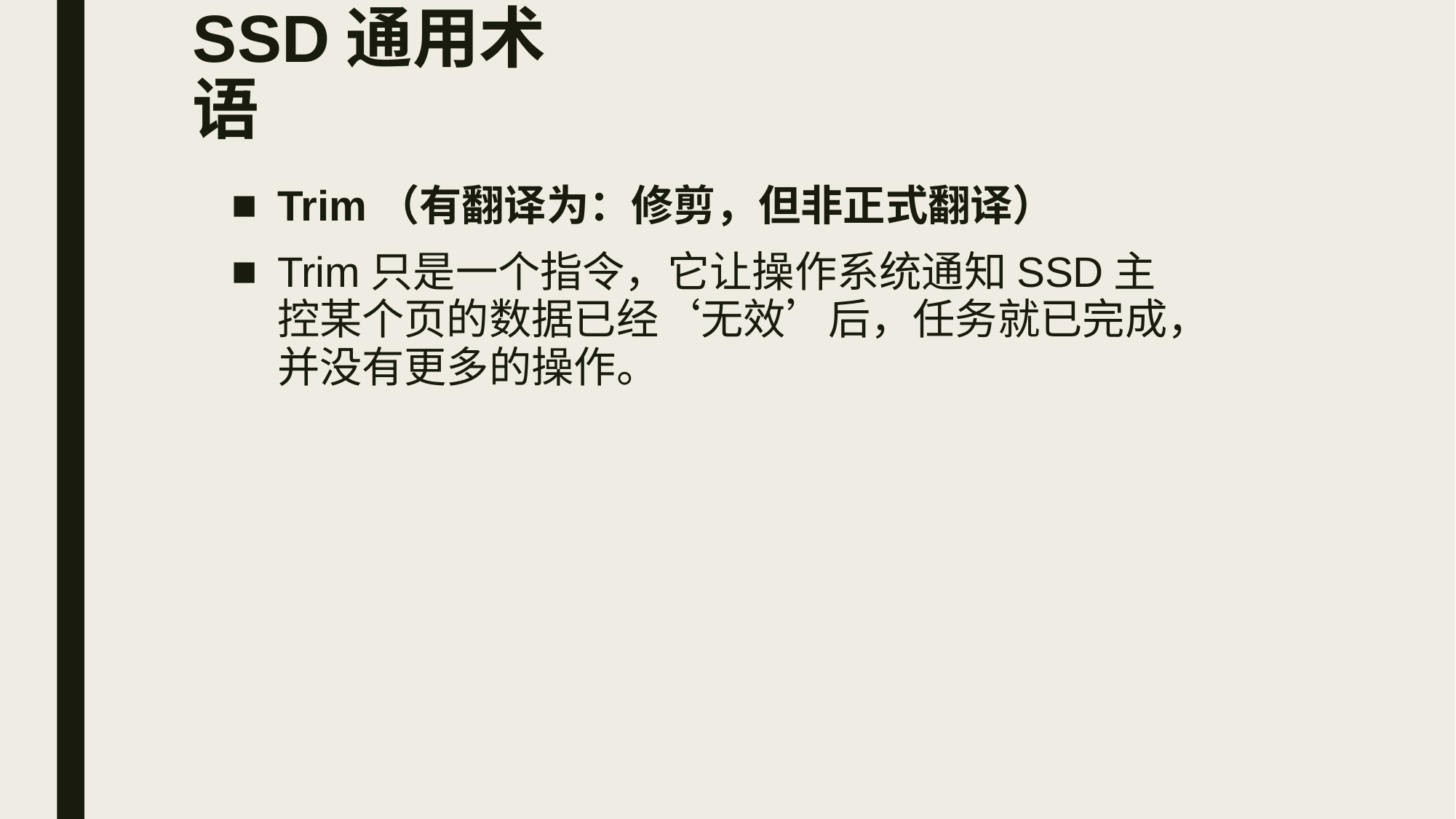

# SSD通用术语
Trim（有翻译为：修剪，但非正式翻译）
Trim只是一个指令，它让操作系统通知SSD主控某个页的数据已经‘无效’后，任务就已完成，并没有更多的操作。